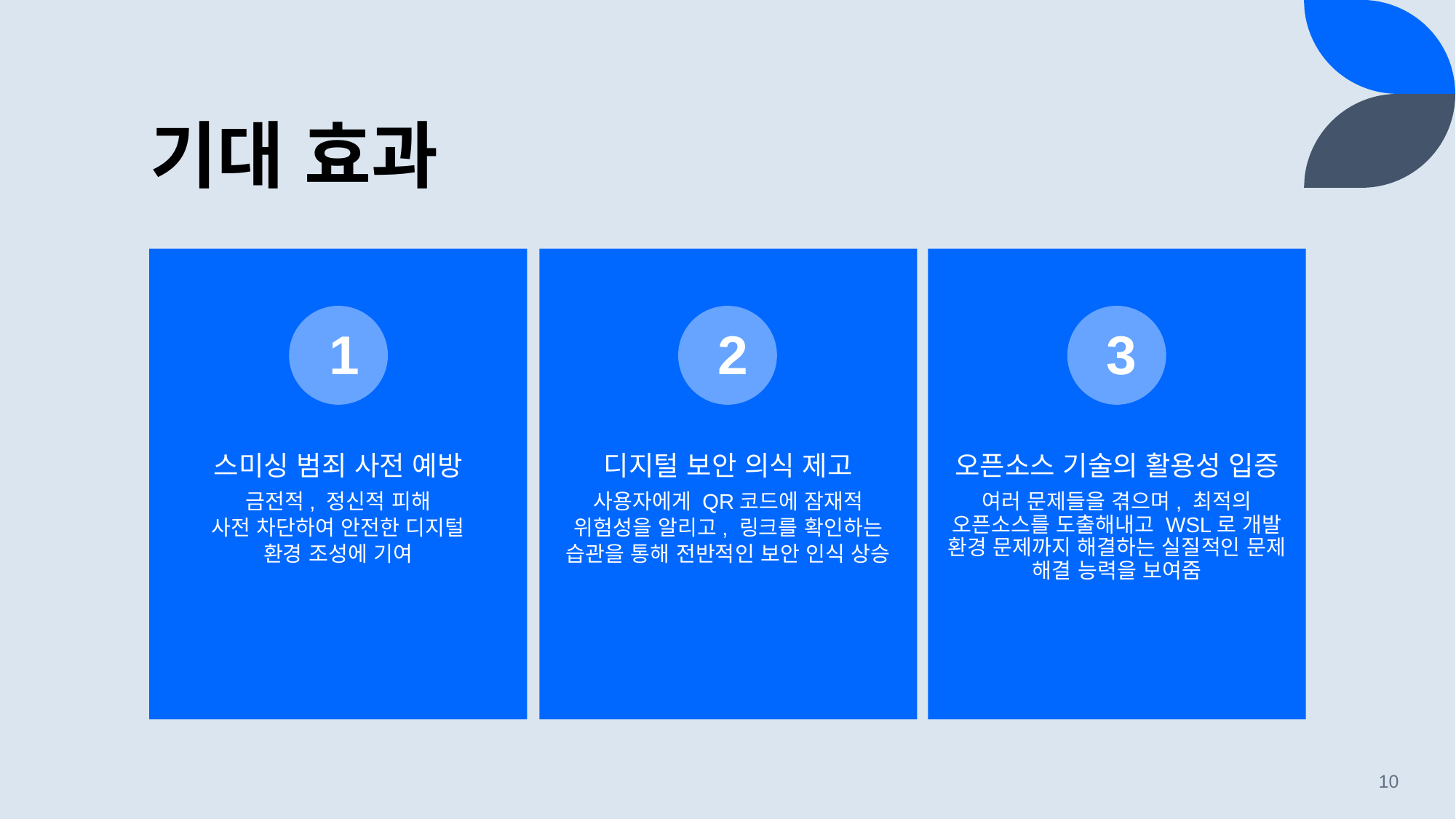

# 기대 효과
스미싱 범죄 사전 예방
금전적, 정신적 피해
사전 차단하여 안전한 디지털
환경 조성에 기여
디지털 보안 의식 제고
사용자에게 QR코드에 잠재적
위험성을 알리고, 링크를 확인하는
습관을 통해 전반적인 보안 인식 상승
오픈소스 기술의 활용성 입증
여러 문제들을 겪으며, 최적의 오픈소스를 도출해내고 WSL로 개발 환경 문제까지 해결하는 실질적인 문제 해결 능력을 보여줌
1
3
2
10